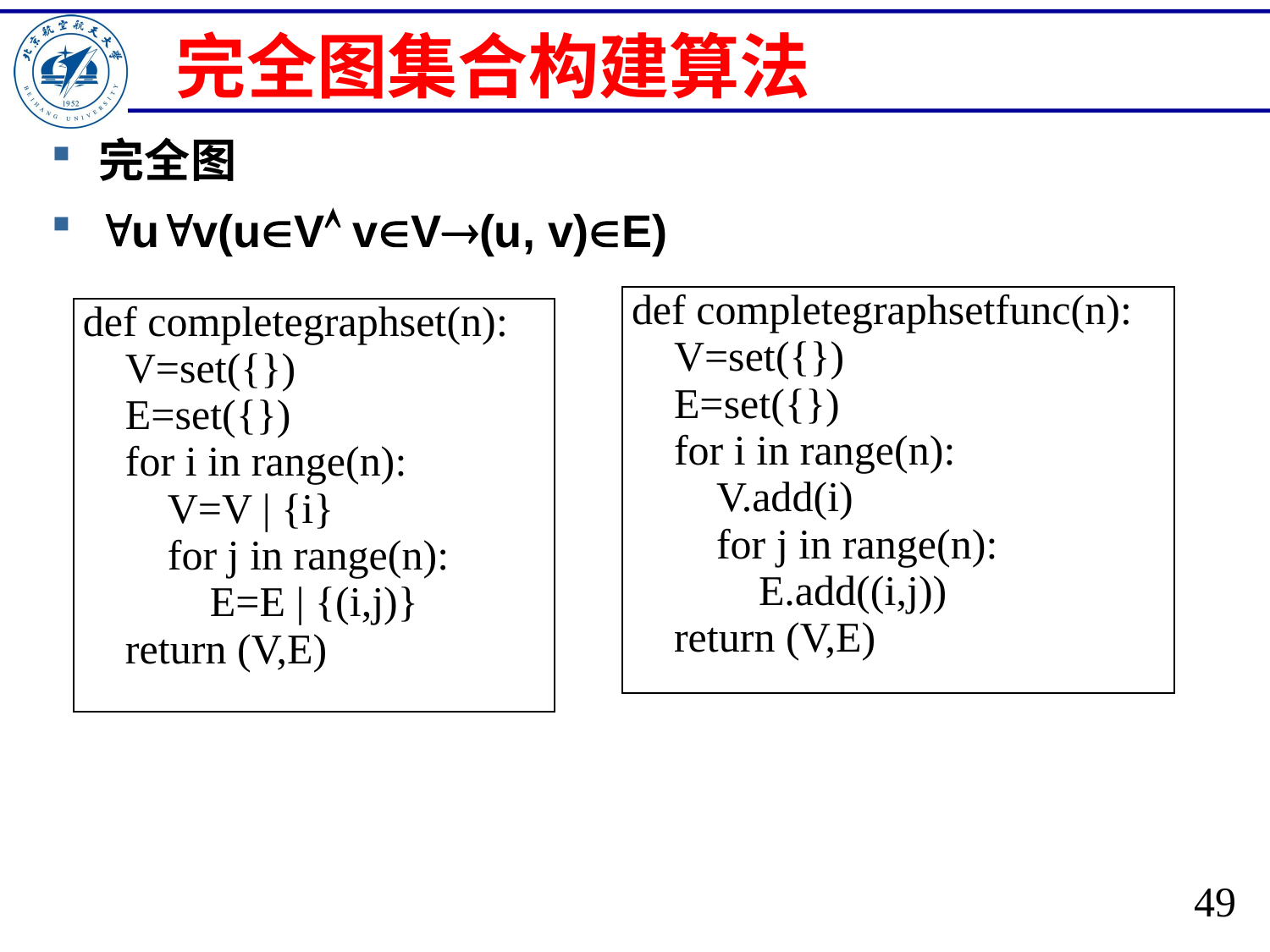

# 完全图集合构建算法
完全图
∀u∀v(u∈V∧ v∈V→(u, v)∈E)

| def completegraphsetfunc(n): V=set({}) E=set({}) for i in range(n): V.add(i) for j in range(n): E.add((i,j)) return (V,E) |
| --- |
| def completegraphset(n): V=set({}) E=set({}) for i in range(n): V=V | {i} for j in range(n): E=E | {(i,j)} return (V,E) |
| --- |